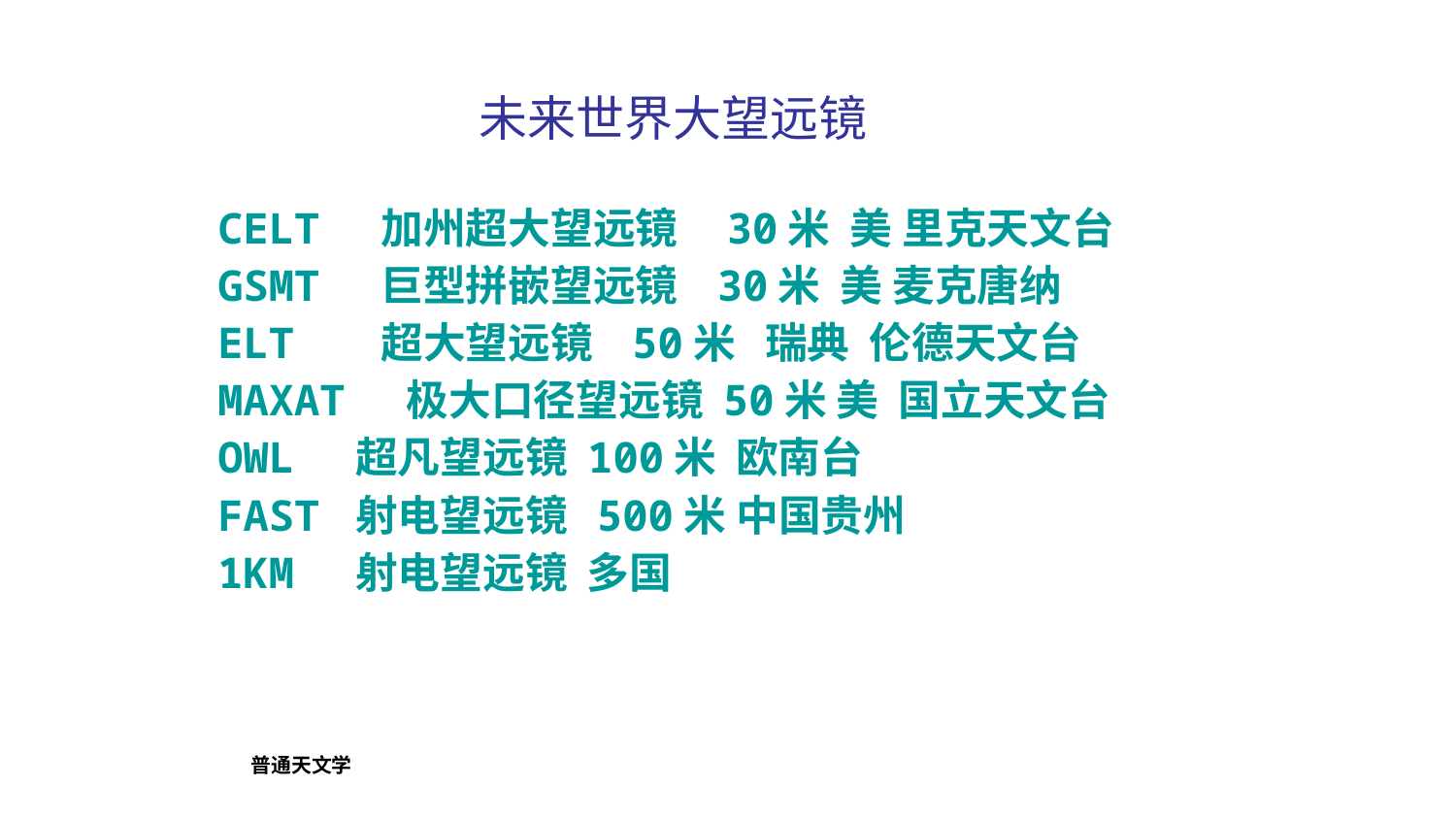

# 未来世界大望远镜
CELT  加州超大望远镜    30米  美 里克天文台
GSMT  巨型拼嵌望远镜   30米  美 麦克唐纳
ELT   超大望远镜   50米   瑞典  伦德天文台
MAXAT  极大口径望远镜 50米 美  国立天文台
OWL  超凡望远镜 100米  欧南台
FAST 射电望远镜  500米 中国贵州
1KM  射电望远镜  多国
普通天文学